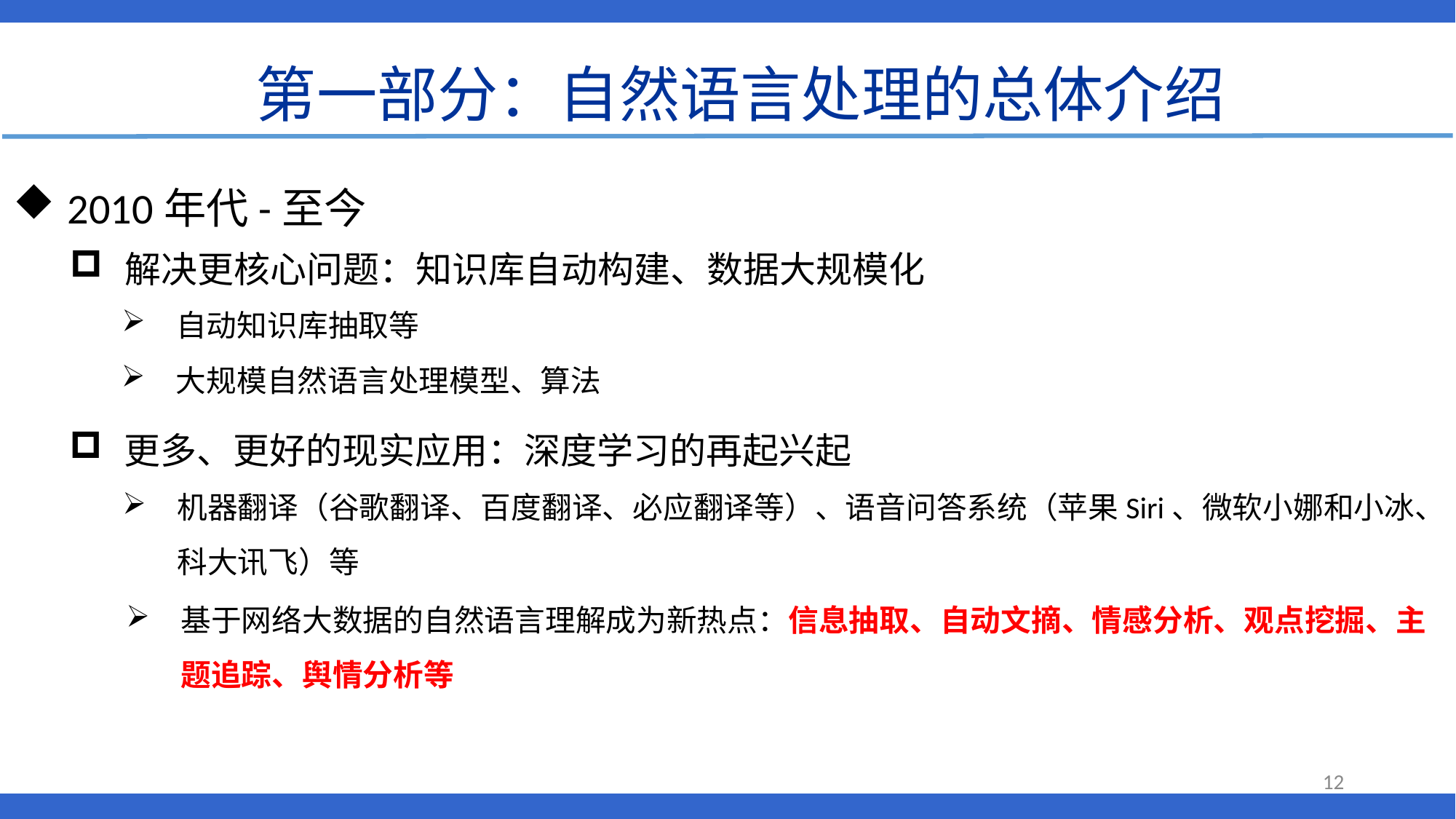

第一部分：自然语言处理的总体介绍
2010年代-至今
解决更核心问题：知识库自动构建、数据大规模化
更多、更好的现实应用：深度学习的再起兴起
自动知识库抽取等
大规模自然语言处理模型、算法
机器翻译（谷歌翻译、百度翻译、必应翻译等）、语音问答系统（苹果Siri、微软小娜和小冰、科大讯飞）等
基于网络大数据的自然语言理解成为新热点：信息抽取、自动文摘、情感分析、观点挖掘、主题追踪、舆情分析等
12